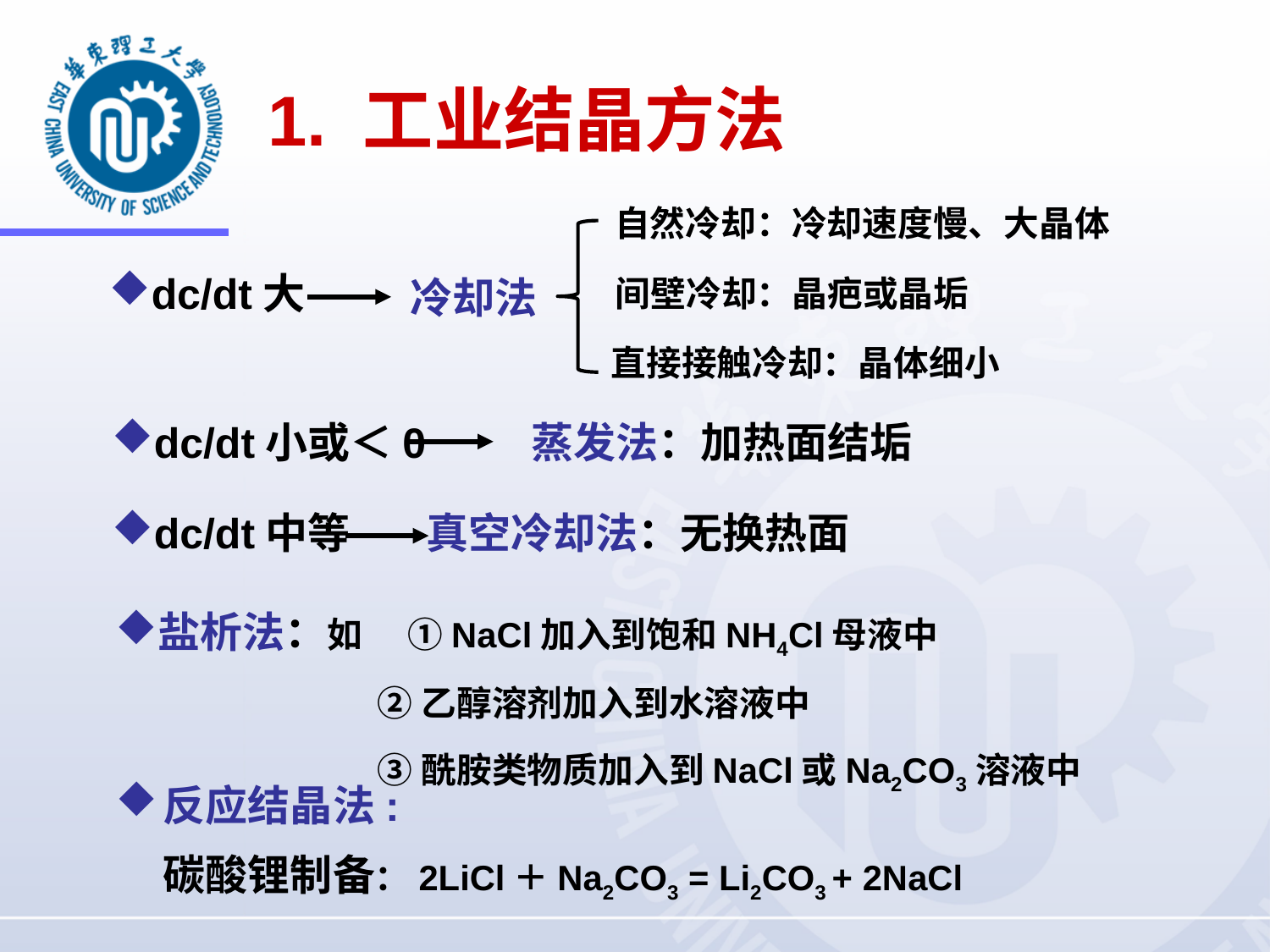

# 1. 工业结晶方法
自然冷却：冷却速度慢、大晶体

间壁冷却：晶疤或晶垢
冷却法
直接接触冷却：晶体细小
dc/dt大

dc/dt小或＜0        蒸发法：加热面结垢
dc/dt中等        真空冷却法：无换热面
盐析法：如	 ①NaCl加入到饱和NH4Cl母液中
	 ②乙醇溶剂加入到水溶液中
	 ③酰胺类物质加入到NaCl或Na2CO3溶液中
反应结晶法:
  	碳酸锂制备：2LiCl＋Na2CO3 = Li2CO3 + 2NaCl